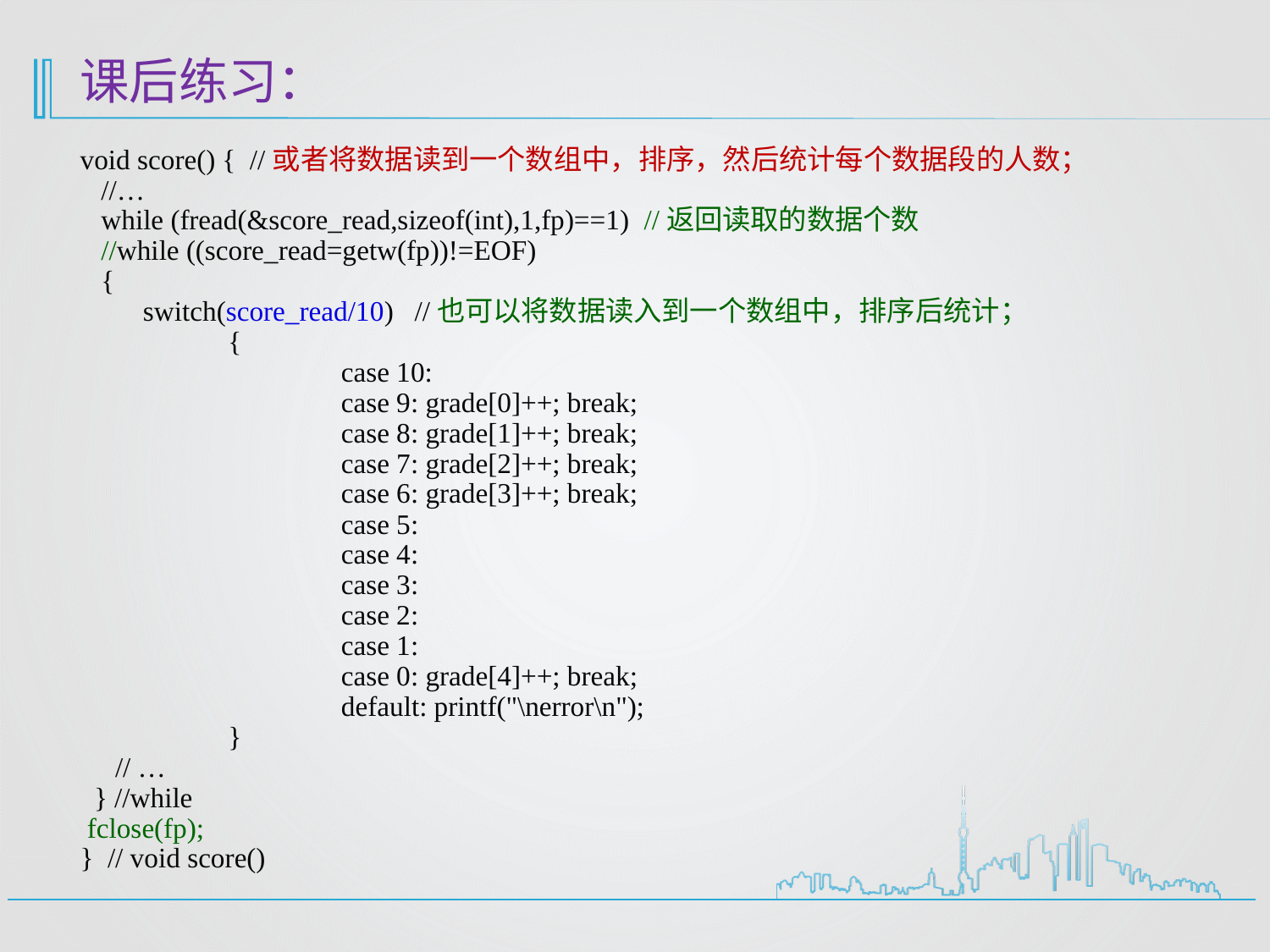

# 课后练习：
void score() {  //或者将数据读到一个数组中，排序，然后统计每个数据段的人数；
   //…
   while (fread(&score_read,sizeof(int),1,fp)==1)  //返回读取的数据个数
   //while ((score_read=getw(fp))!=EOF)
   {
         switch(score_read/10)   //也可以将数据读入到一个数组中，排序后统计；
	   {
	   	 case 10:
		 case 9: grade[0]++; break;
		 case 8: grade[1]++; break;
		 case 7: grade[2]++; break;
		 case 6: grade[3]++; break;
		 case 5:
		 case 4:
		 case 3:
		 case 2:
		 case 1:
		 case 0: grade[4]++; break;
		 default: printf("\nerror\n");
	   }
     // …
  } //while
 fclose(fp);
}  // void score()